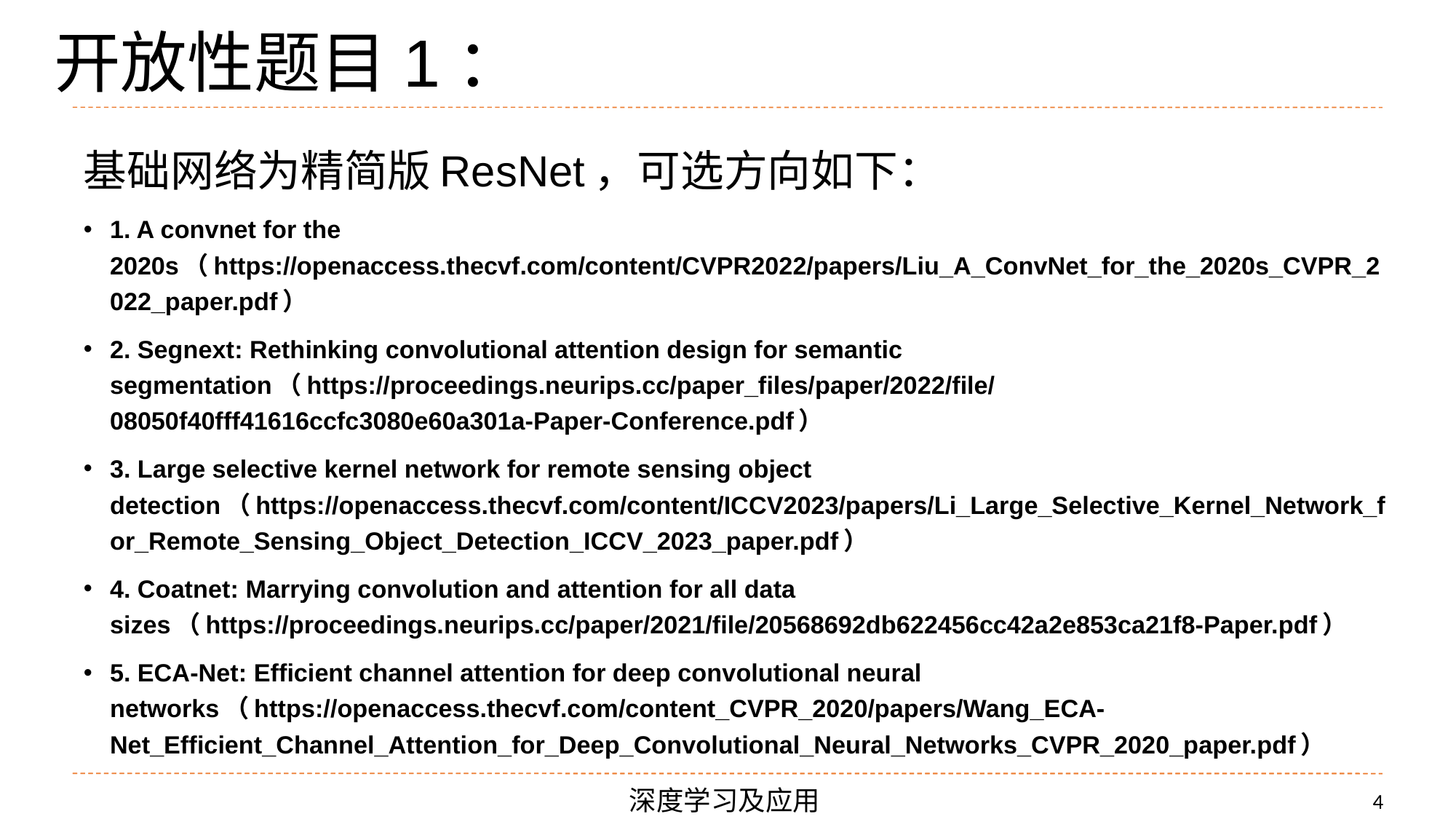

# 开放性题目1：
基础网络为精简版ResNet，可选方向如下：
1. A convnet for the 2020s（https://openaccess.thecvf.com/content/CVPR2022/papers/Liu_A_ConvNet_for_the_2020s_CVPR_2022_paper.pdf）
2. Segnext: Rethinking convolutional attention design for semantic segmentation（https://proceedings.neurips.cc/paper_files/paper/2022/file/08050f40fff41616ccfc3080e60a301a-Paper-Conference.pdf）
3. Large selective kernel network for remote sensing object detection（https://openaccess.thecvf.com/content/ICCV2023/papers/Li_Large_Selective_Kernel_Network_for_Remote_Sensing_Object_Detection_ICCV_2023_paper.pdf）
4. Coatnet: Marrying convolution and attention for all data sizes（https://proceedings.neurips.cc/paper/2021/file/20568692db622456cc42a2e853ca21f8-Paper.pdf）
5. ECA-Net: Efficient channel attention for deep convolutional neural networks（https://openaccess.thecvf.com/content_CVPR_2020/papers/Wang_ECA-Net_Efficient_Channel_Attention_for_Deep_Convolutional_Neural_Networks_CVPR_2020_paper.pdf）